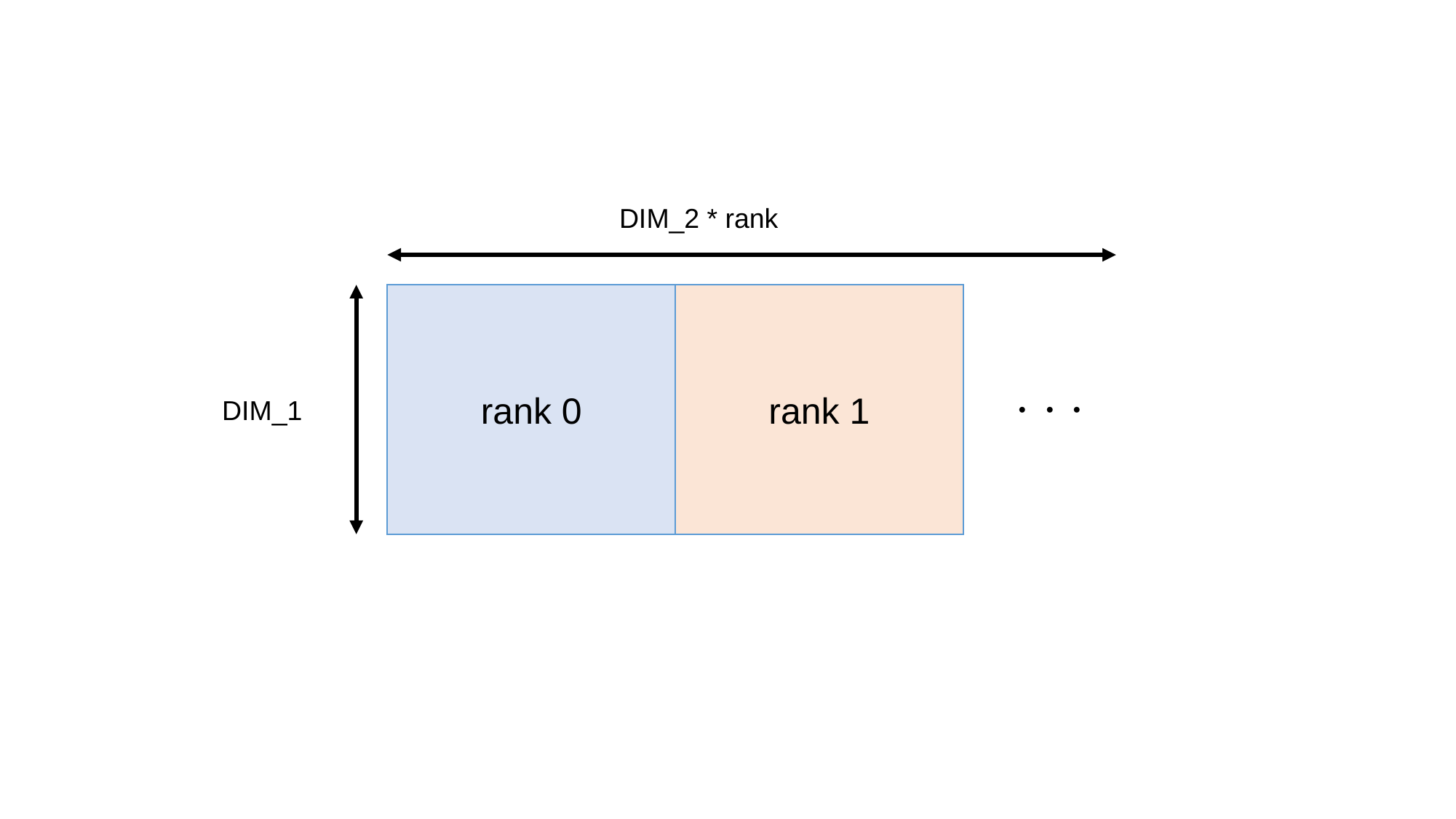

DIM_2 * rank
rank 0
rank 1
DIM_1
・・・